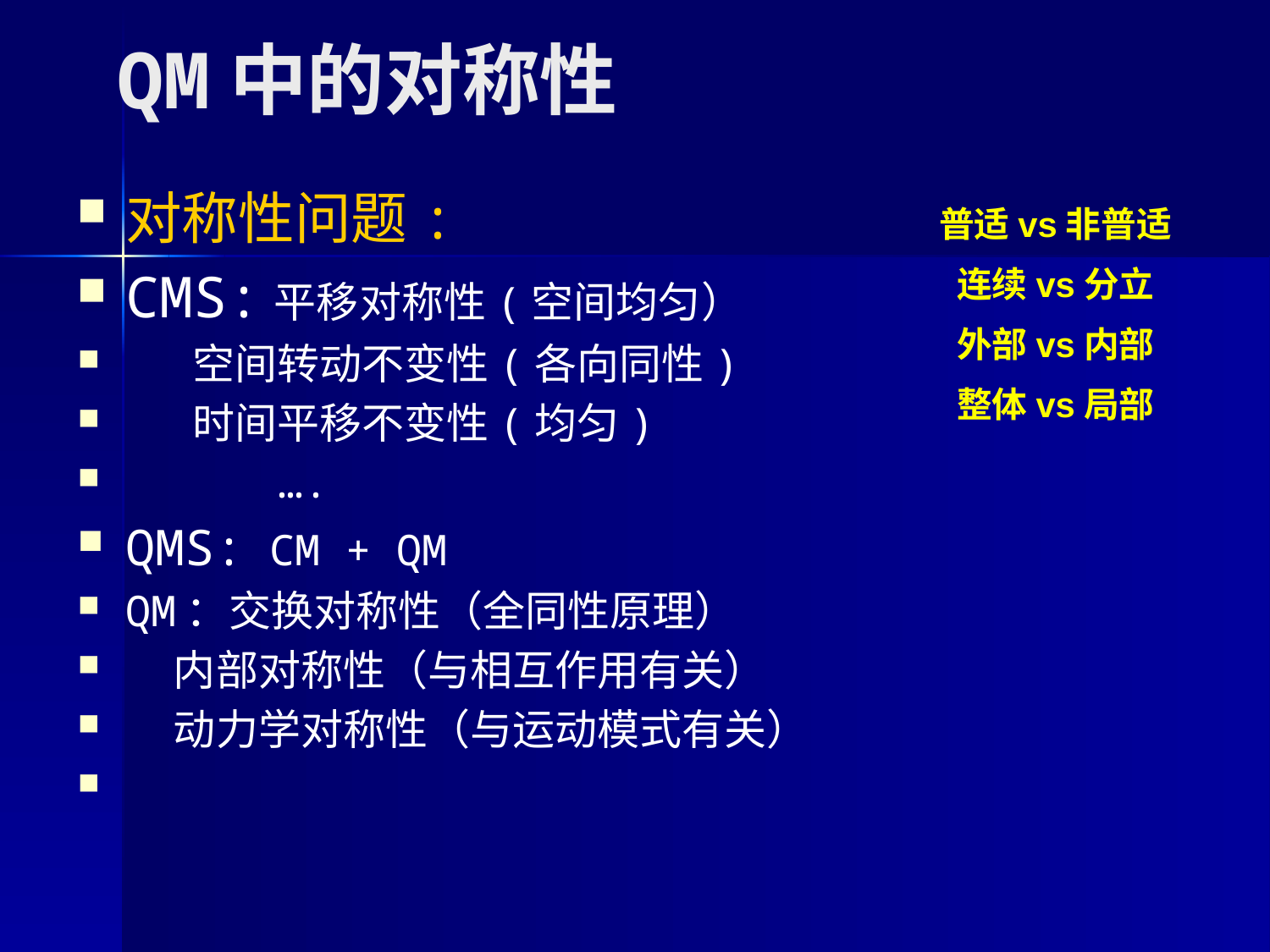

# QM中的对称性
对称性问题:
CMS:平移对称性(空间均匀）
      空间转动不变性(各向同性)
      时间平移不变性(均匀)
      ….
QMS: CM + QM
QM：交换对称性（全同性原理）
    内部对称性（与相互作用有关）
    动力学对称性（与运动模式有关）

普适vs非普适
连续vs分立
外部vs内部
整体vs局部

20